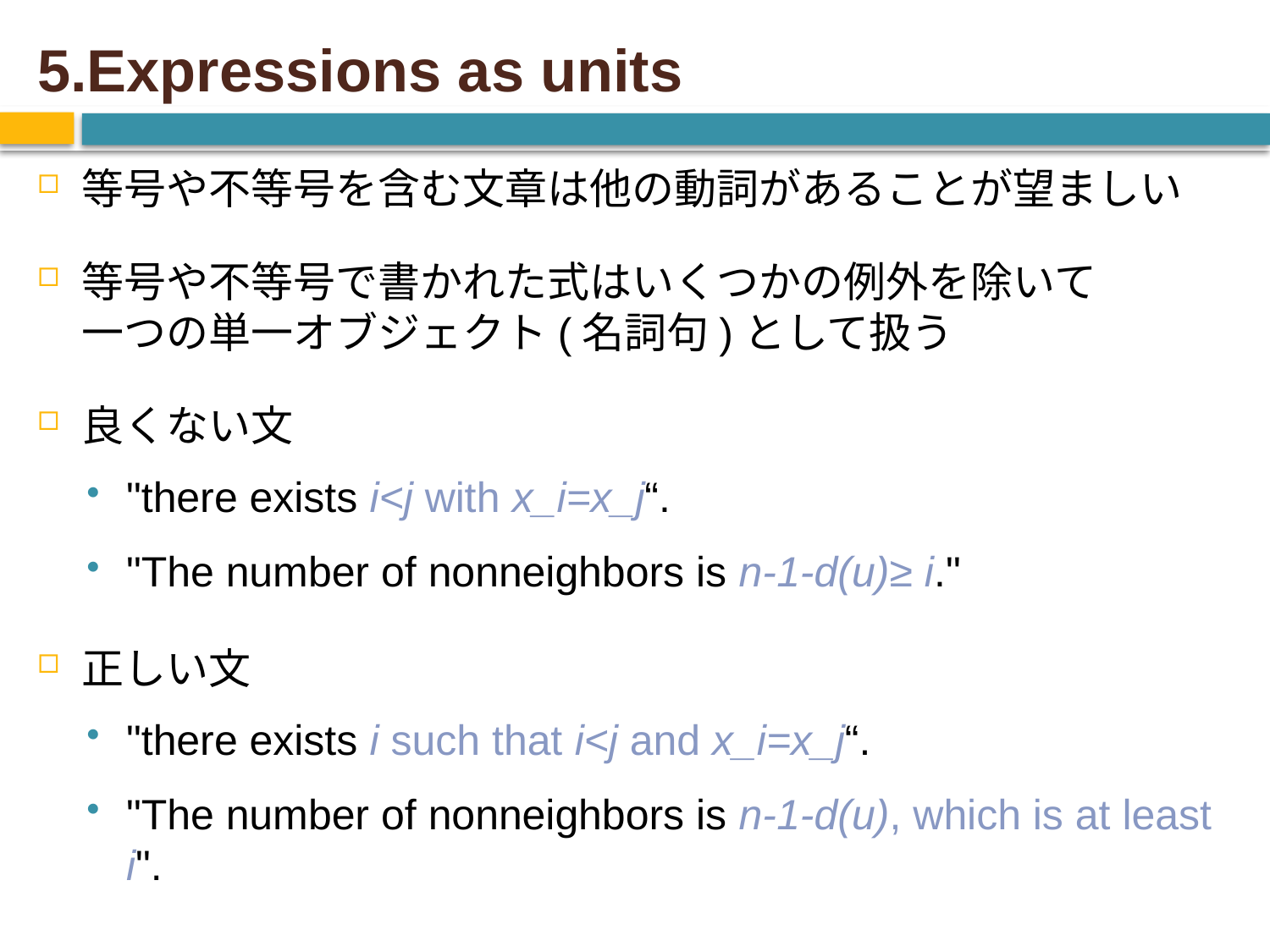

# 5.Expressions as units
等号や不等号を含む文章は他の動詞があることが望ましい
等号や不等号で書かれた式はいくつかの例外を除いて
一つの単一オブジェクト(名詞句)として扱う
良くない文
"there exists i<j with x_i=x_j“.
"The number of nonneighbors is n-1-d(u)≥ i."
正しい文
"there exists i such that i<j and x_i=x_j“.
"The number of nonneighbors is n-1-d(u), which is at least i".